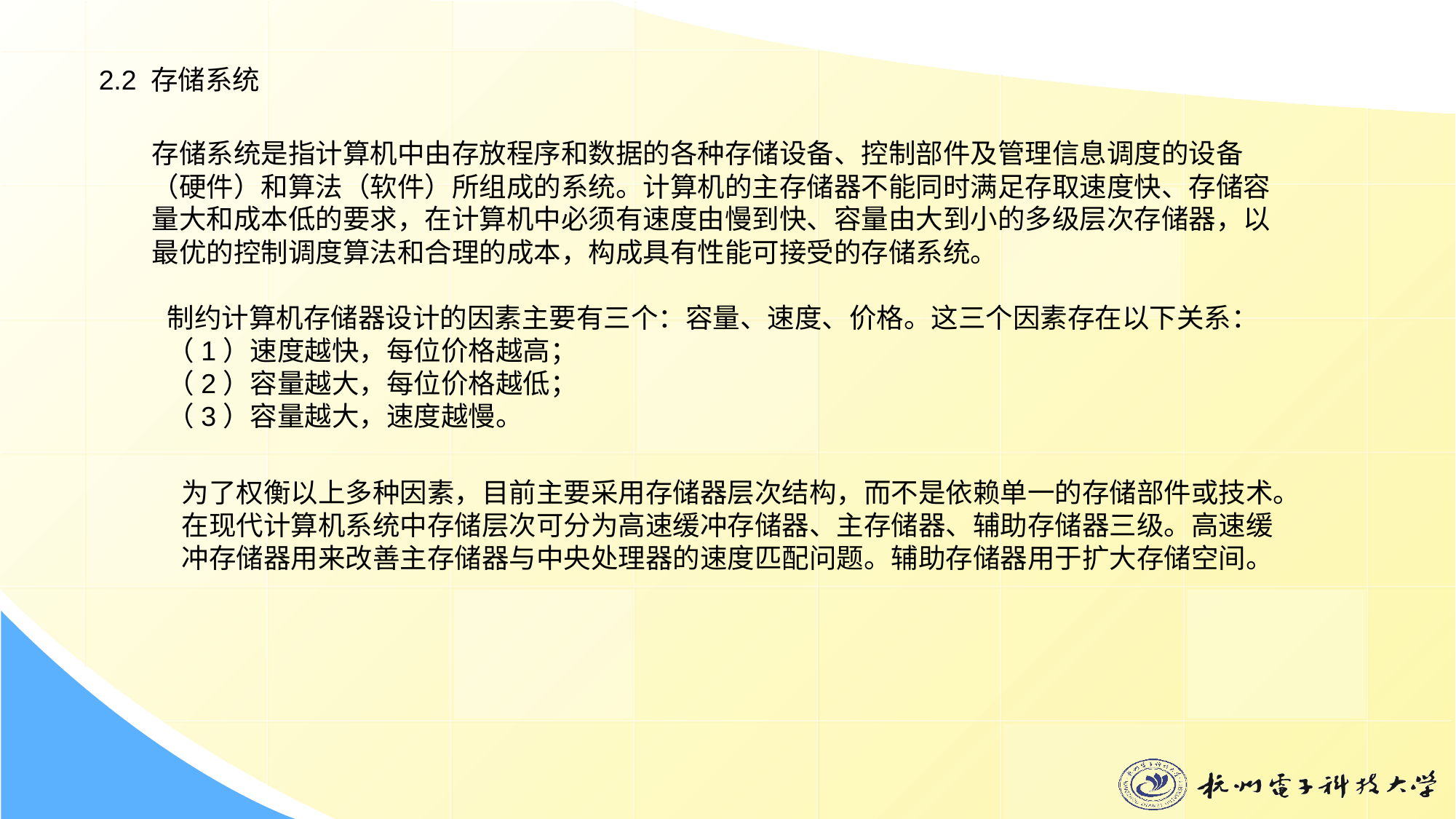

2.2 存储系统
存储系统是指计算机中由存放程序和数据的各种存储设备、控制部件及管理信息调度的设备（硬件）和算法（软件）所组成的系统。计算机的主存储器不能同时满足存取速度快、存储容量大和成本低的要求，在计算机中必须有速度由慢到快、容量由大到小的多级层次存储器，以最优的控制调度算法和合理的成本，构成具有性能可接受的存储系统。
制约计算机存储器设计的因素主要有三个：容量、速度、价格。这三个因素存在以下关系：
（1）速度越快，每位价格越高；
（2）容量越大，每位价格越低；
（3）容量越大，速度越慢。
为了权衡以上多种因素，目前主要采用存储器层次结构，而不是依赖单一的存储部件或技术。在现代计算机系统中存储层次可分为高速缓冲存储器、主存储器、辅助存储器三级。高速缓冲存储器用来改善主存储器与中央处理器的速度匹配问题。辅助存储器用于扩大存储空间。